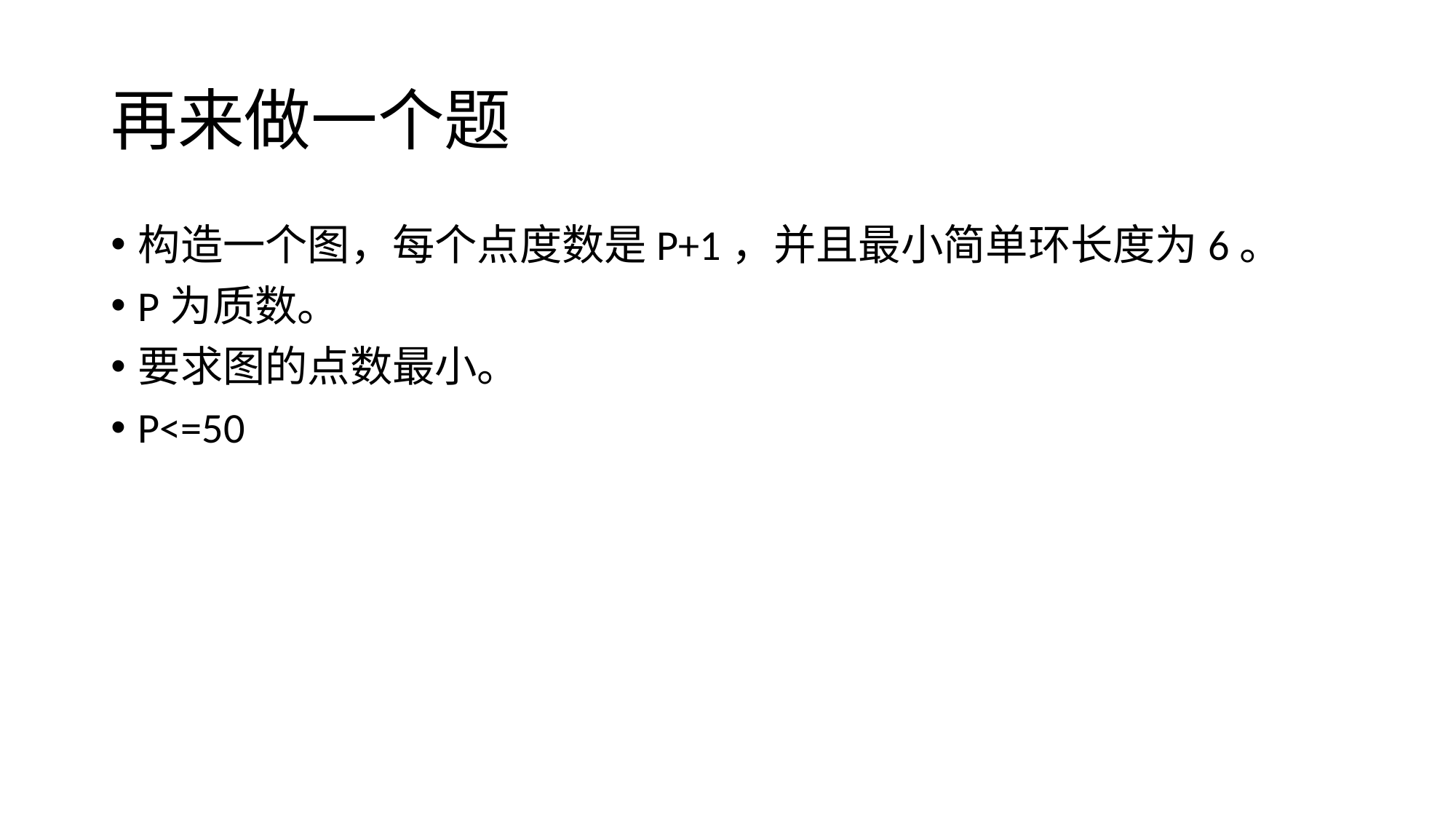

# 再来做一个题
构造一个图，每个点度数是P+1，并且最小简单环长度为6。
P为质数。
要求图的点数最小。
P<=50